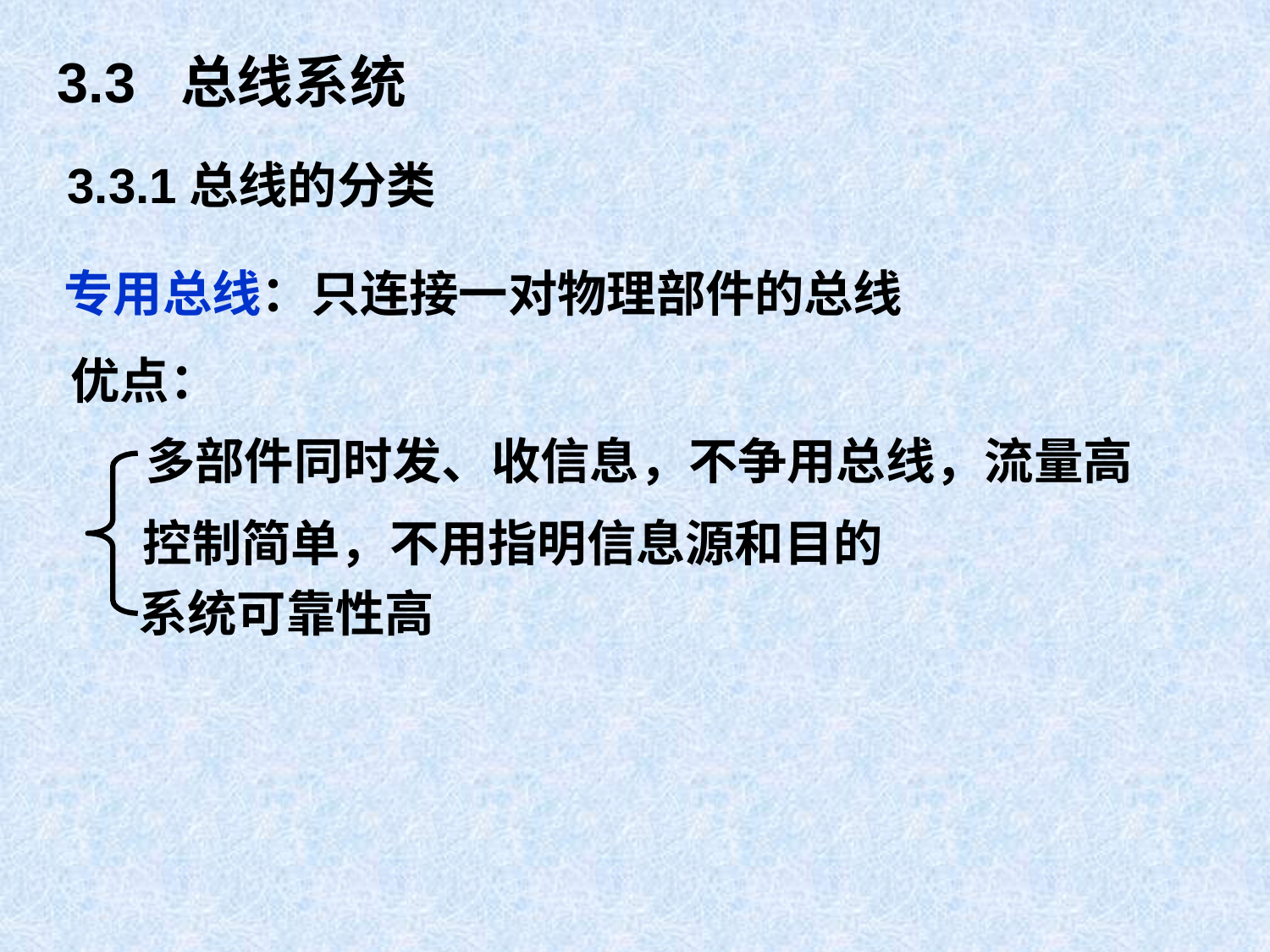

3.3  总线系统
3.3.1总线的分类

专用总线：只连接一对物理部件的总线
优点：
多部件同时发、收信息，不争用总线，流量高

控制简单，不用指明信息源和目的
系统可靠性高